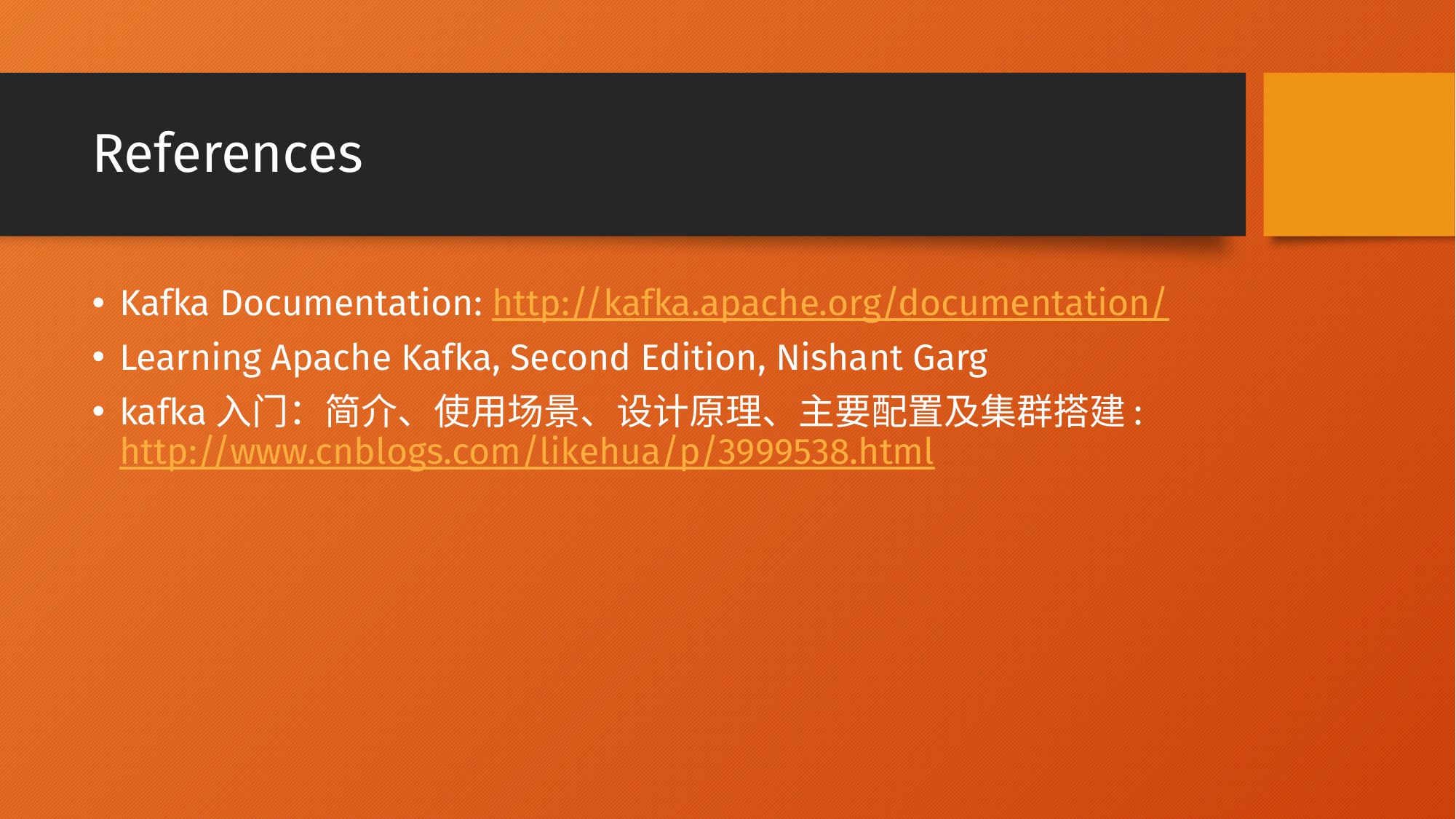

# References
Kafka Documentation: http://kafka.apache.org/documentation/
Learning Apache Kafka, Second Edition, Nishant Garg
kafka入门：简介、使用场景、设计原理、主要配置及集群搭建: http://www.cnblogs.com/likehua/p/3999538.html